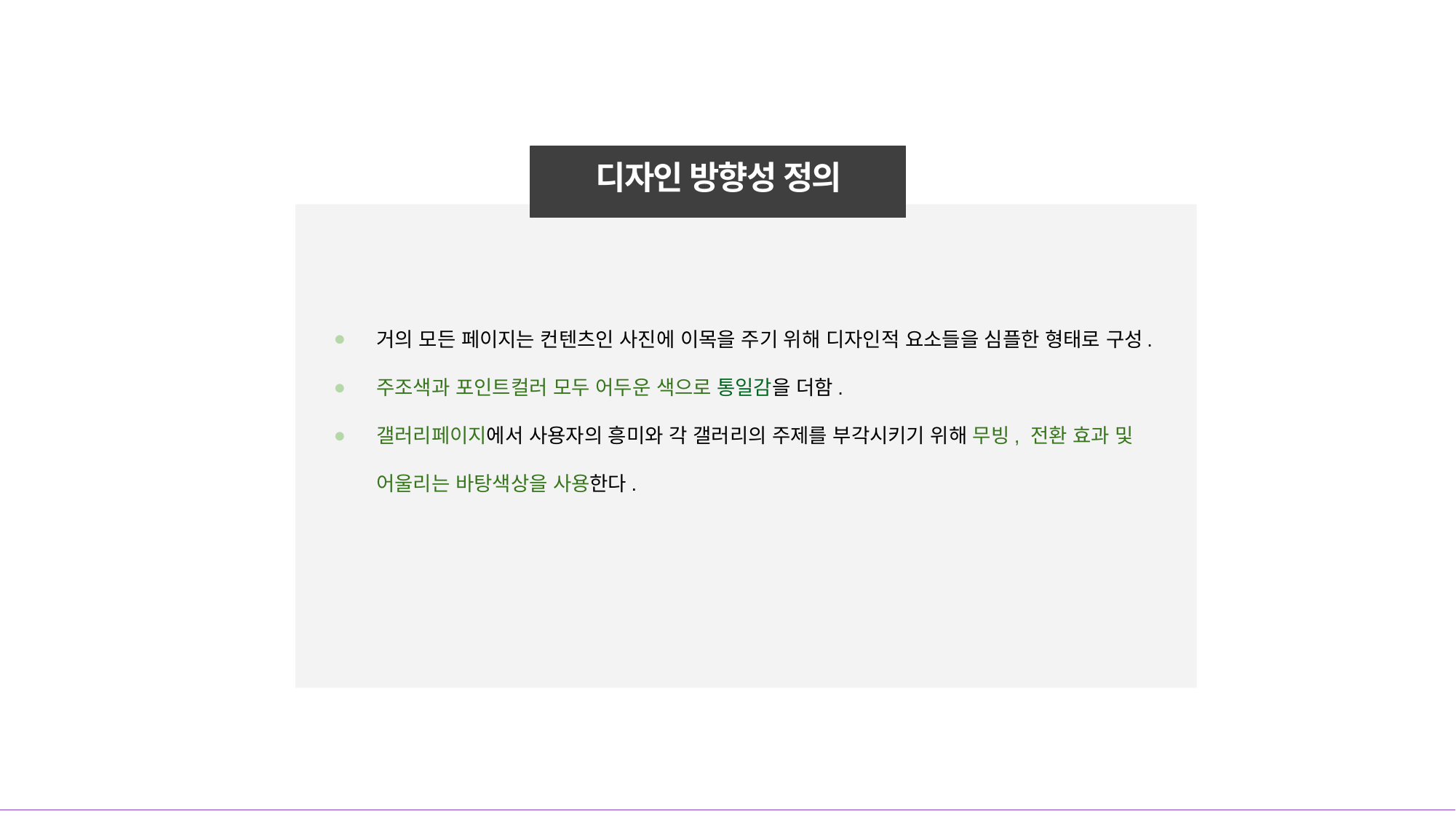

디자인 방향성 정의

거의 모든 페이지는 컨텐츠인 사진에 이목을 주기 위해 디자인적 요소들을 심플한 형태로 구성.
주조색과 포인트컬러 모두 어두운 색으로 통일감을 더함.
갤러리페이지에서 사용자의 흥미와 각 갤러리의 주제를 부각시키기 위해 무빙, 전환 효과 및 어울리는 바탕색상을 사용한다.